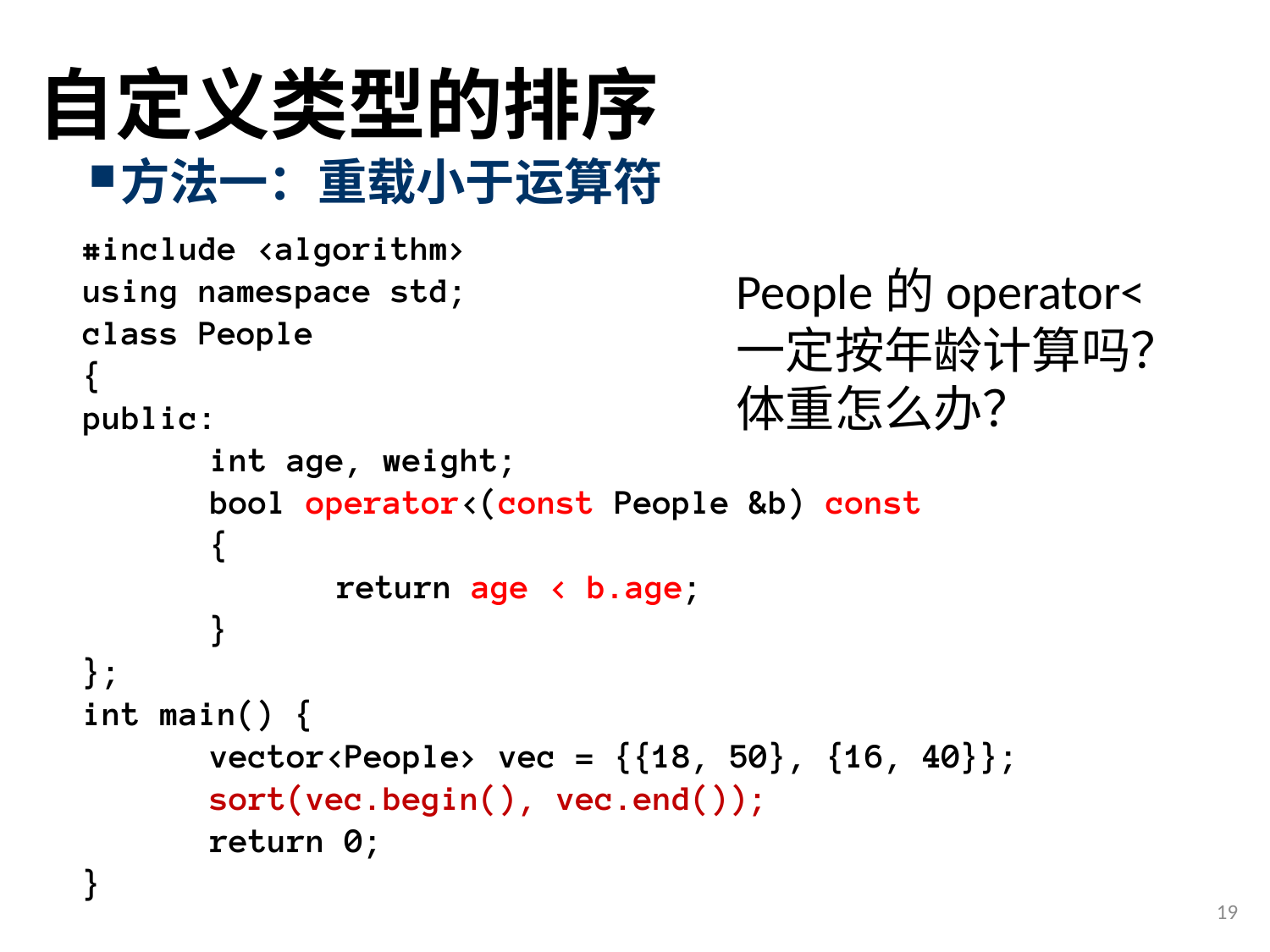

# 自定义类型的排序
方法一：重载小于运算符

#include <algorithm>
using namespace std;
class People
{
public:
	int age, weight;
	bool operator<(const People &b) const
	{
		return age < b.age;
	}
};
int main() {
	vector<People> vec = {{18, 50}, {16, 40}};
	sort(vec.begin(), vec.end());
	return 0;
}
People的operator<
一定按年龄计算吗？
体重怎么办？

19